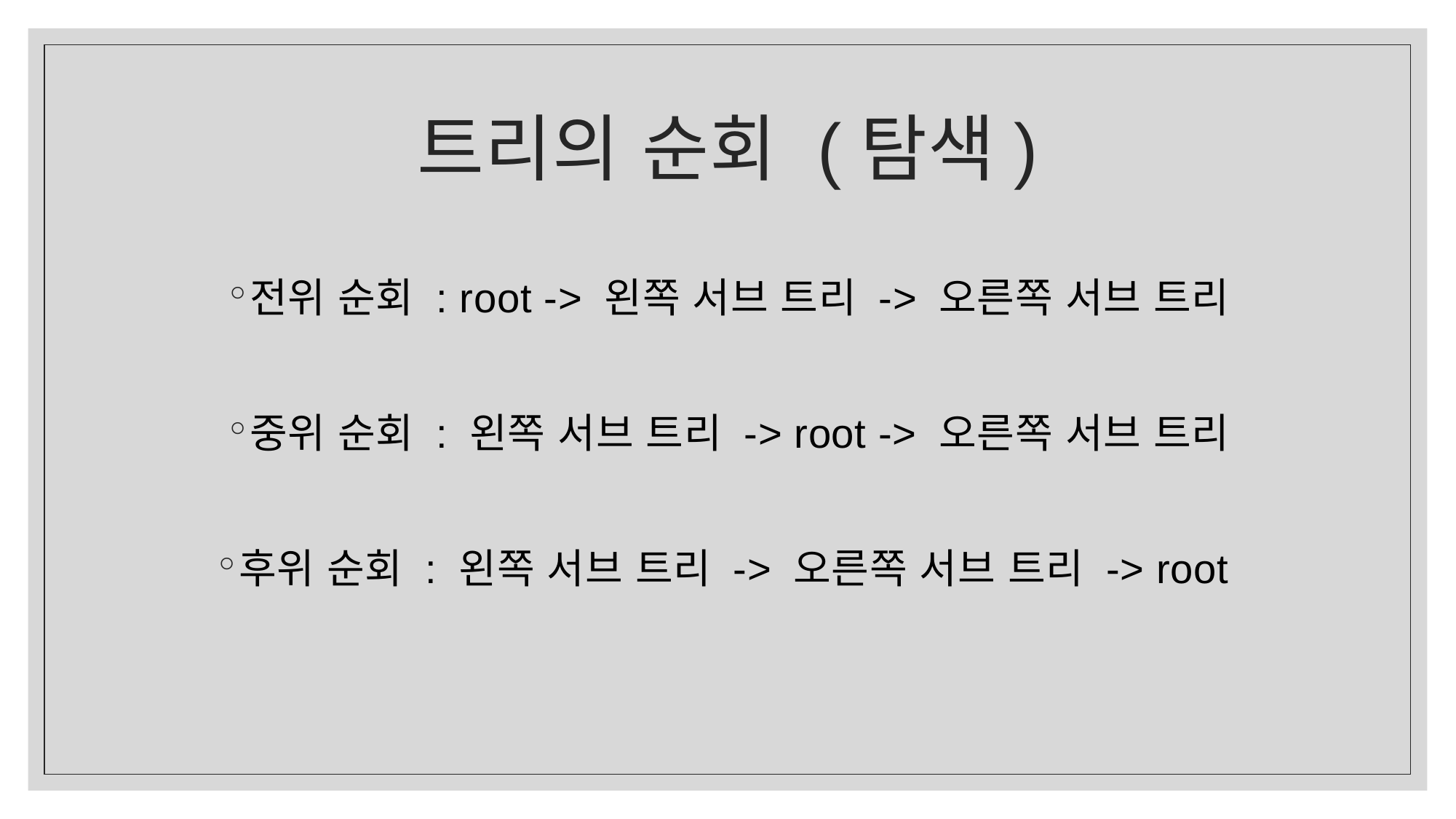

# 트리의 순회 (탐색)
전위 순회 : root -> 왼쪽 서브 트리 -> 오른쪽 서브 트리

중위 순회 : 왼쪽 서브 트리 -> root -> 오른쪽 서브 트리

후위 순회 : 왼쪽 서브 트리 -> 오른쪽 서브 트리 -> root